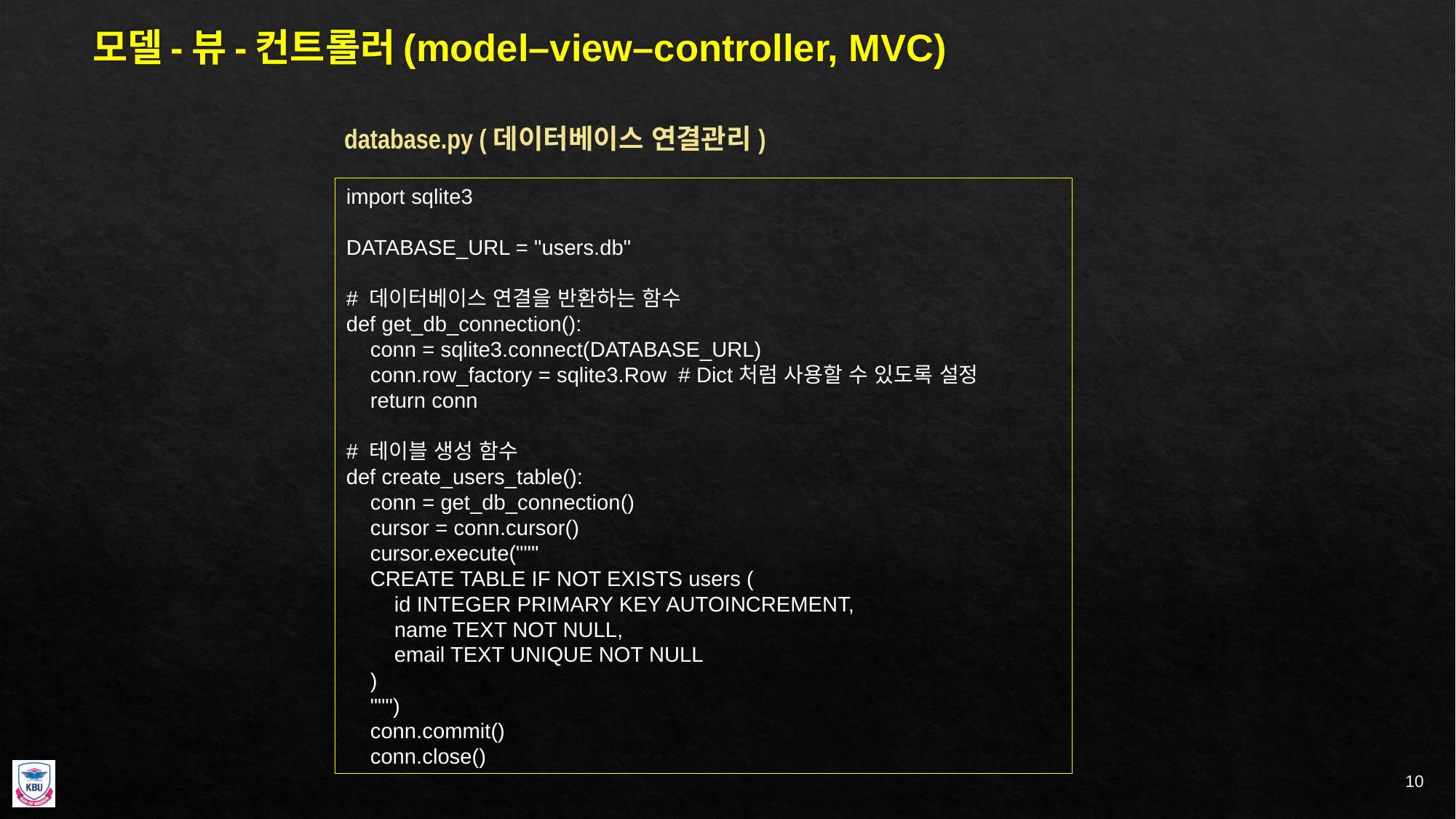

# 모델-뷰-컨트롤러(model–view–controller, MVC)
database.py (데이터베이스 연결관리)
import sqlite3

DATABASE_URL = "users.db"

# 데이터베이스 연결을 반환하는 함수
def get_db_connection():
    conn = sqlite3.connect(DATABASE_URL)
    conn.row_factory = sqlite3.Row  # Dict처럼 사용할 수 있도록 설정
    return conn

# 테이블 생성 함수
def create_users_table():
    conn = get_db_connection()
    cursor = conn.cursor()
    cursor.execute("""
    CREATE TABLE IF NOT EXISTS users (
        id INTEGER PRIMARY KEY AUTOINCREMENT,
        name TEXT NOT NULL,
        email TEXT UNIQUE NOT NULL
    )
    """)
    conn.commit()
    conn.close()
10